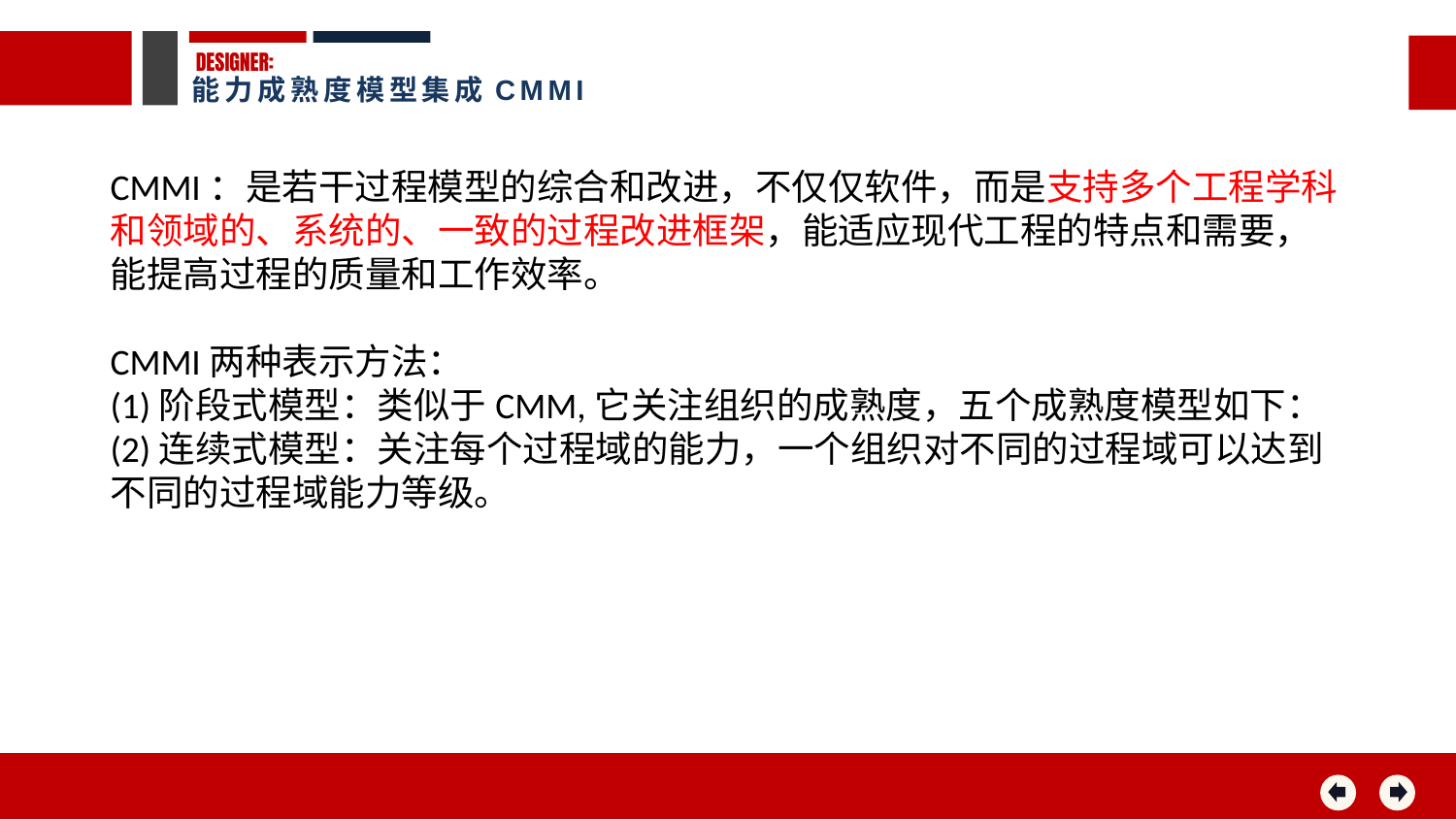

DESIGNER:
能力成熟度模型集成CMMI
CMMI：是若干过程模型的综合和改进，不仅仅软件，而是支持多个工程学科和领域的、系统的、一致的过程改进框架，能适应现代工程的特点和需要，能提高过程的质量和工作效率。

CMMI两种表示方法：
(1)阶段式模型：类似于CMM,它关注组织的成熟度，五个成熟度模型如下：
(2)连续式模型：关注每个过程域的能力，一个组织对不同的过程域可以达到不同的过程域能力等级。